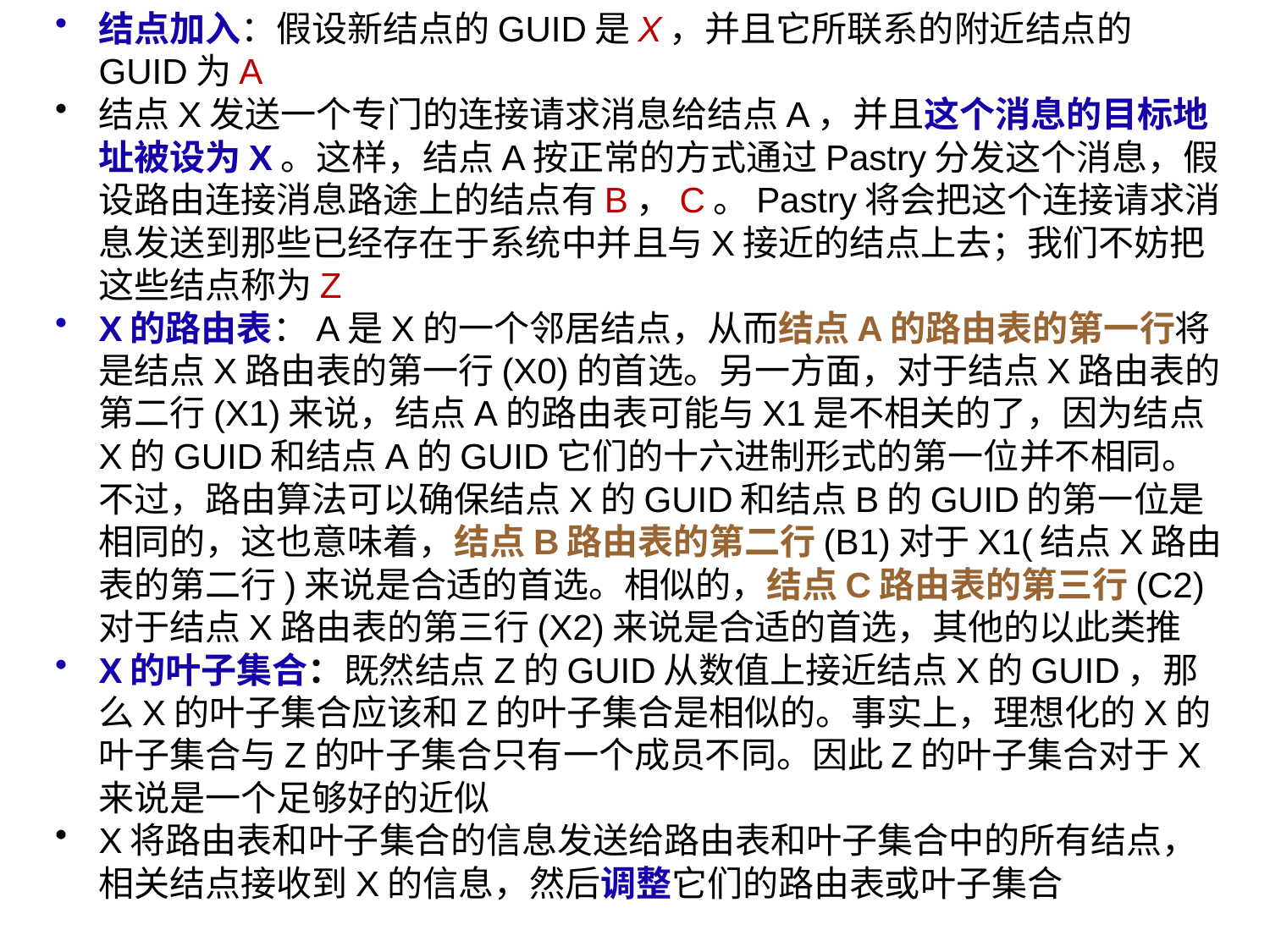

结点加入：假设新结点的GUID是X，并且它所联系的附近结点的GUID为A
结点X发送一个专门的连接请求消息给结点A，并且这个消息的目标地址被设为X。这样，结点A按正常的方式通过Pastry分发这个消息，假设路由连接消息路途上的结点有B，C。Pastry将会把这个连接请求消息发送到那些已经存在于系统中并且与X接近的结点上去；我们不妨把这些结点称为Z
X的路由表：A是X的一个邻居结点，从而结点A的路由表的第一行将是结点X路由表的第一行(X0)的首选。另一方面，对于结点X路由表的第二行(X1)来说，结点A的路由表可能与X1是不相关的了，因为结点X的GUID和结点A的GUID它们的十六进制形式的第一位并不相同。不过，路由算法可以确保结点X的GUID和结点B的GUID的第一位是相同的，这也意味着，结点B路由表的第二行(B1)对于X1(结点X路由表的第二行)来说是合适的首选。相似的，结点C路由表的第三行(C2)对于结点X路由表的第三行(X2)来说是合适的首选，其他的以此类推
X的叶子集合：既然结点Z的GUID从数值上接近结点X的GUID，那么X的叶子集合应该和Z的叶子集合是相似的。事实上，理想化的X的叶子集合与Z的叶子集合只有一个成员不同。因此Z的叶子集合对于X来说是一个足够好的近似
X将路由表和叶子集合的信息发送给路由表和叶子集合中的所有结点，相关结点接收到X的信息，然后调整它们的路由表或叶子集合